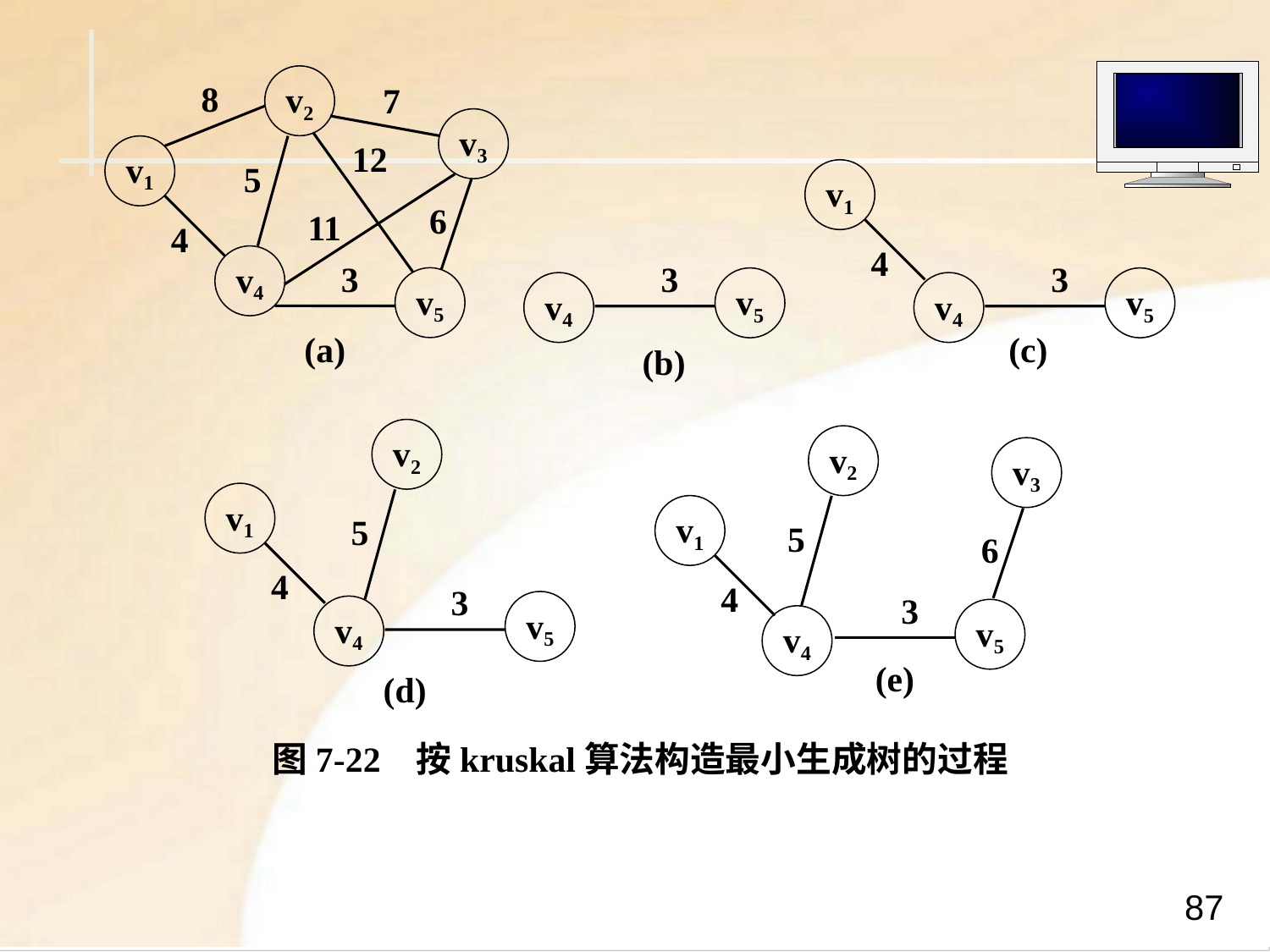

v2
8

7

v3

12
v1

5

11

6

4
v4
3

v5
(a)
v1

4
3

v5
v4
(c)
3

v5
v4
(b)
v2
v1

4
3

v5
v4

5
(d)
v2

5
v4
3

v5
v1

4
(e)
v3

6
图7-22   按kruskal算法构造最小生成树的过程